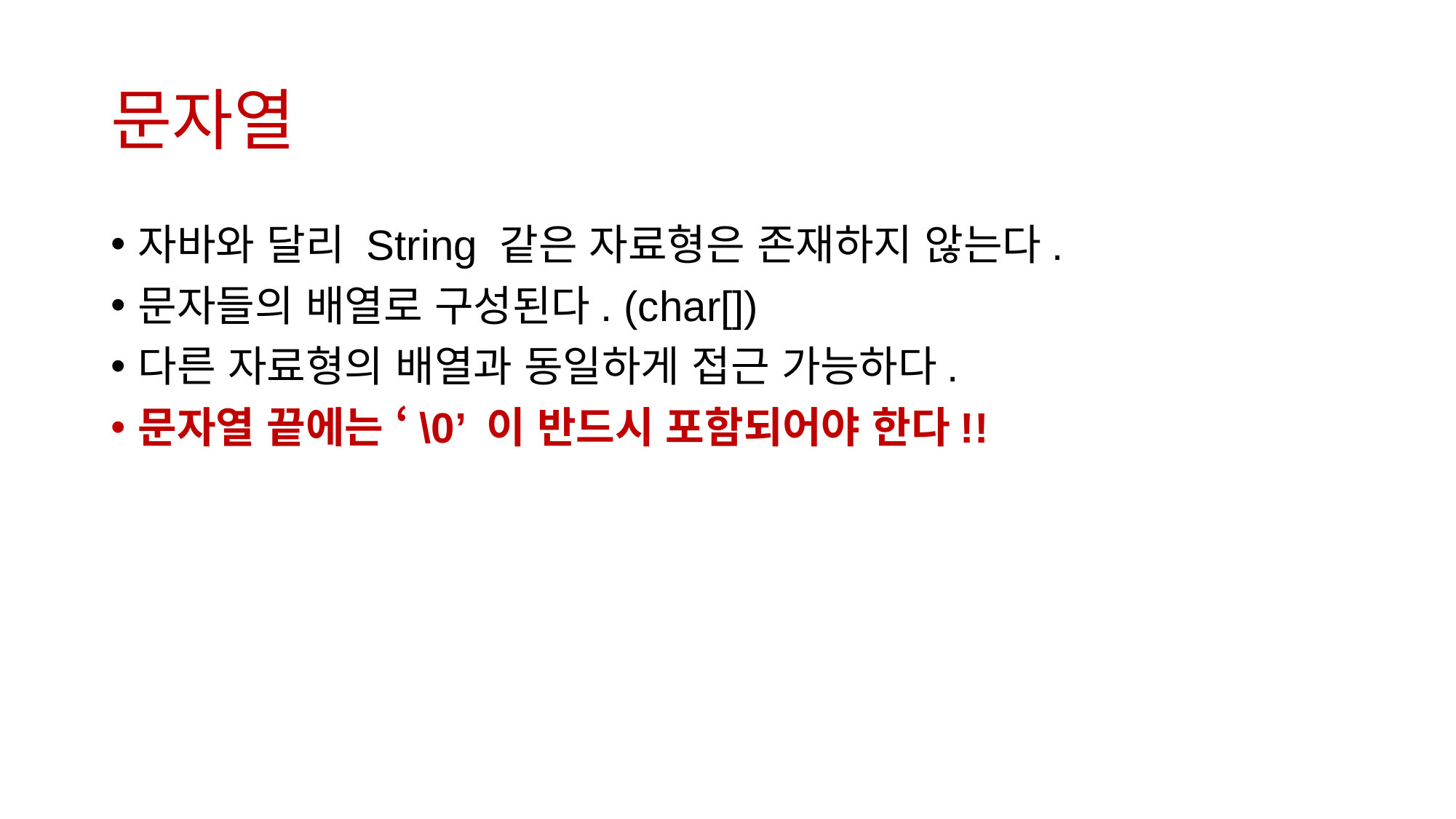

# 문자열
자바와 달리 String 같은 자료형은 존재하지 않는다.
문자들의 배열로 구성된다. (char[])
다른 자료형의 배열과 동일하게 접근 가능하다.
문자열 끝에는 ‘\0’ 이 반드시 포함되어야 한다!!